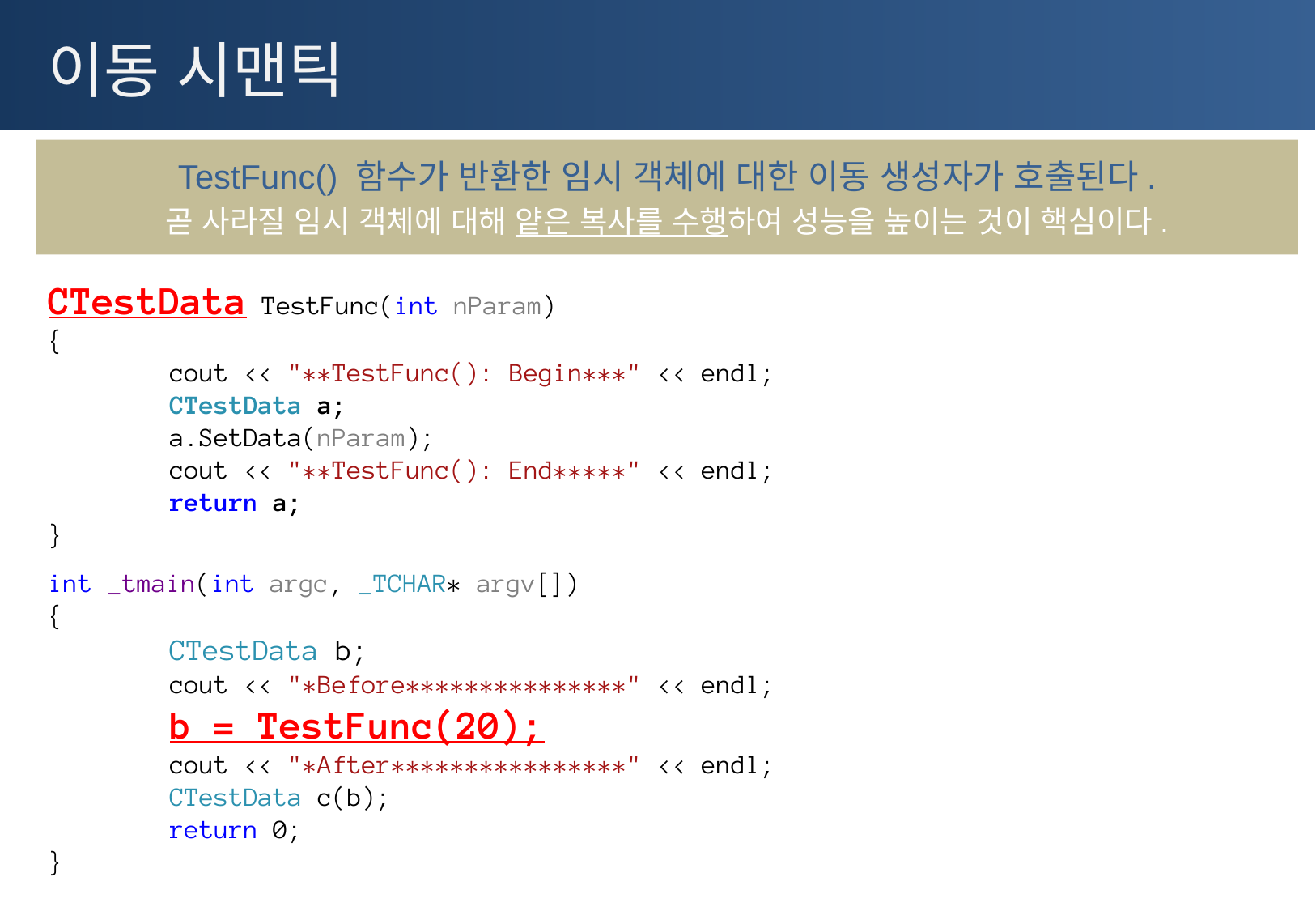

# 이동 시맨틱
TestFunc() 함수가 반환한 임시 객체에 대한 이동 생성자가 호출된다.
곧 사라질 임시 객체에 대해 얕은 복사를 수행하여 성능을 높이는 것이 핵심이다.
CTestData TestFunc(int nParam)
{
	cout << "**TestFunc(): Begin***" << endl;
	CTestData a;
	a.SetData(nParam);
	cout << "**TestFunc(): End*****" << endl;
	return a;
}

int _tmain(int argc, _TCHAR* argv[])
{
	CTestData b;
	cout << "*Before***************" << endl;
	b = TestFunc(20);
	cout << "*After****************" << endl;
	CTestData c(b);
	return 0;
}